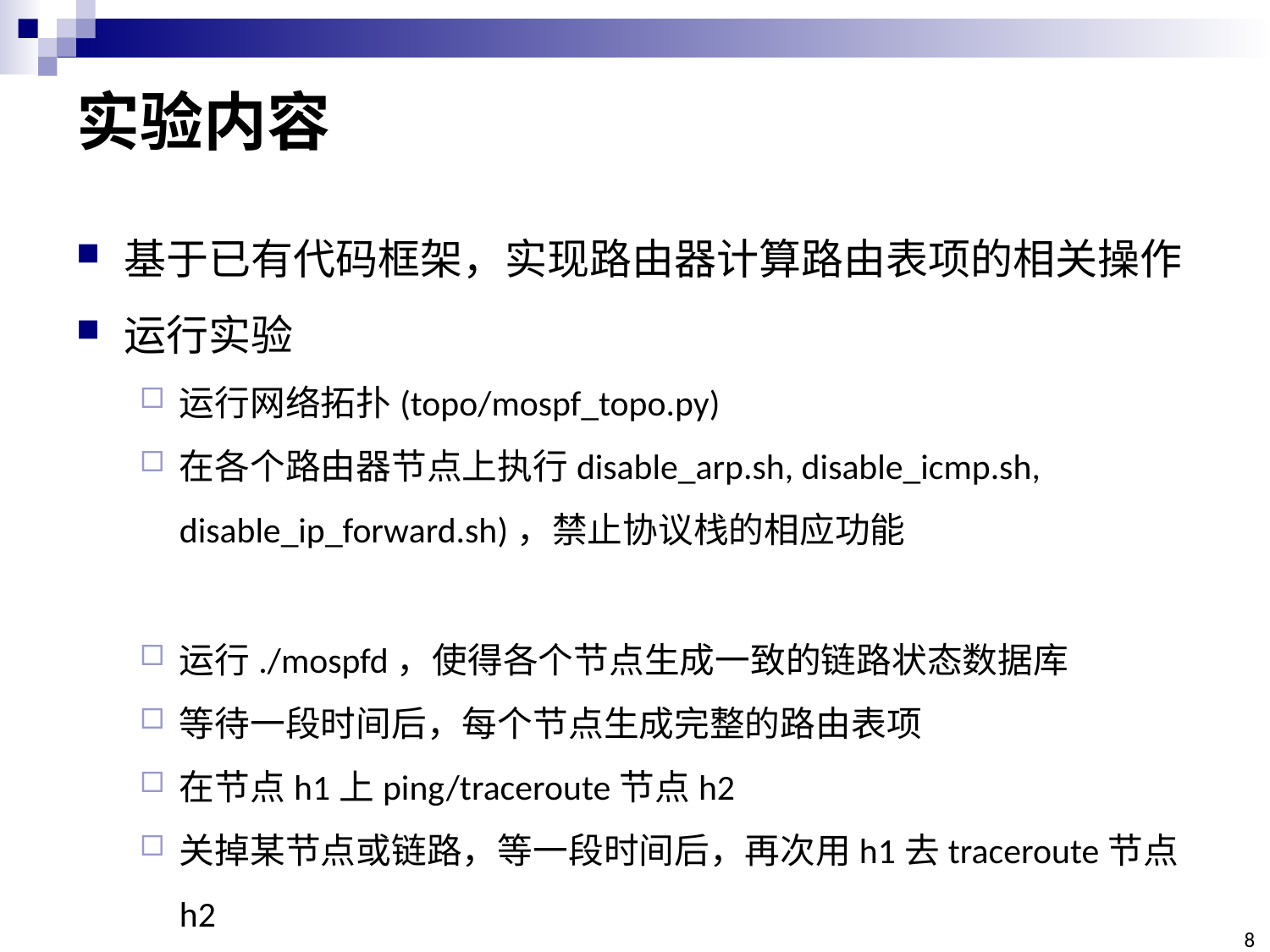

# 实验内容
基于已有代码框架，实现路由器计算路由表项的相关操作
运行实验
运行网络拓扑(topo/mospf_topo.py)
在各个路由器节点上执行disable_arp.sh, disable_icmp.sh, disable_ip_forward.sh)，禁止协议栈的相应功能

运行./mospfd，使得各个节点生成一致的链路状态数据库
等待一段时间后，每个节点生成完整的路由表项
在节点h1上ping/traceroute节点h2
关掉某节点或链路，等一段时间后，再次用h1去traceroute节点h2
8